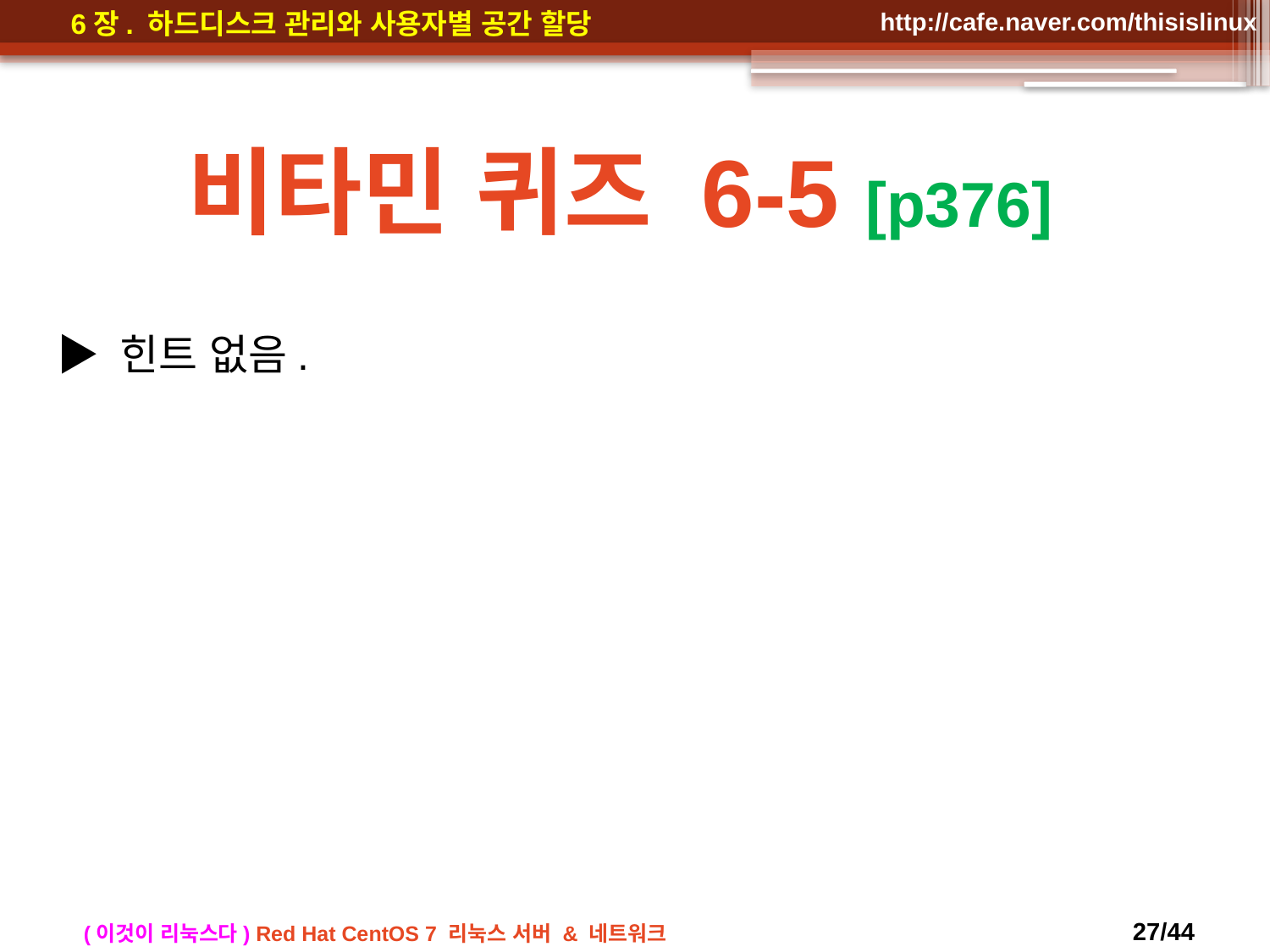

비타민 퀴즈 6-5 [p376]
▶ 힌트 없음.